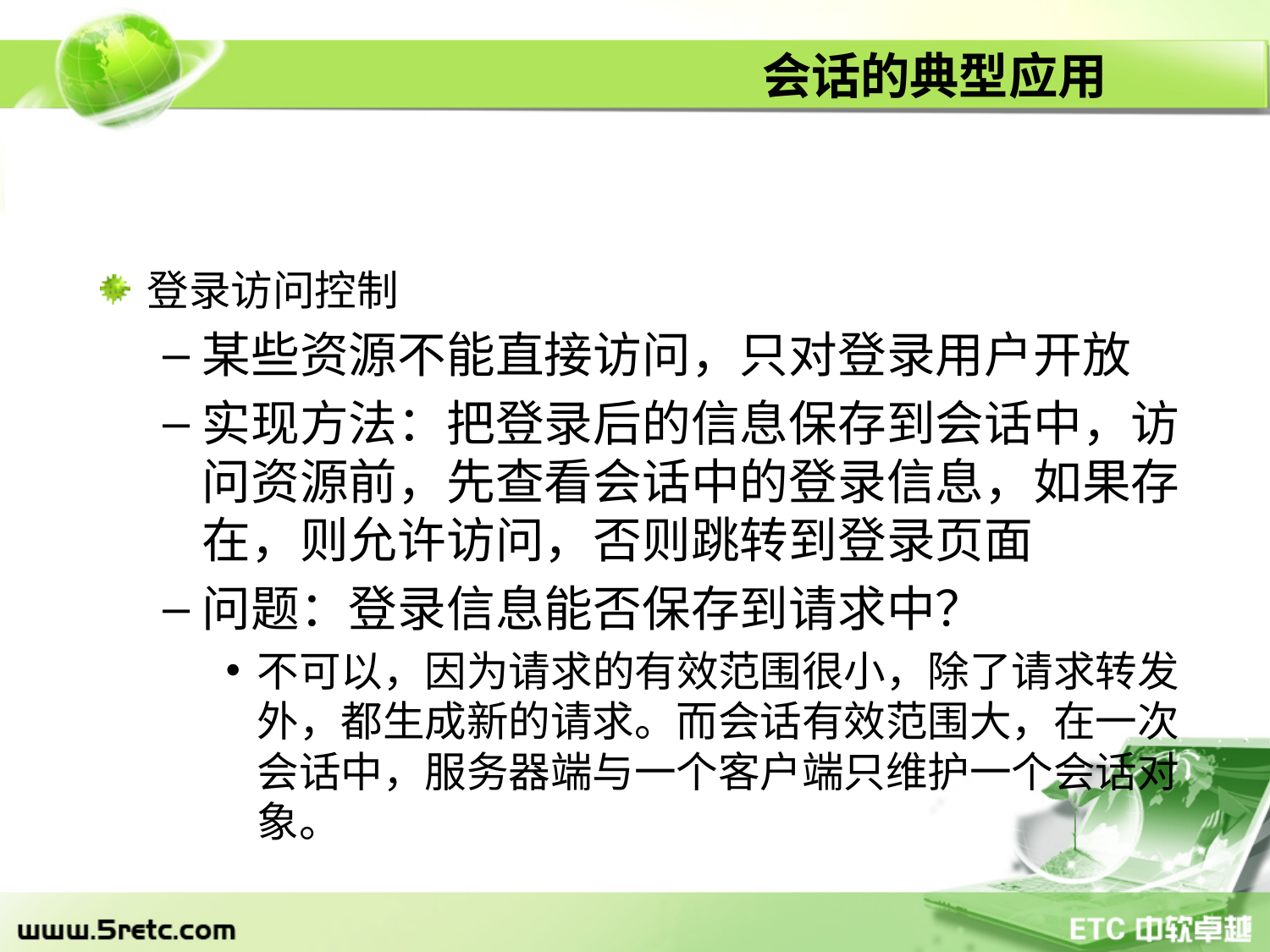

# 会话的典型应用
登录访问控制
某些资源不能直接访问，只对登录用户开放
实现方法：把登录后的信息保存到会话中，访问资源前，先查看会话中的登录信息，如果存在，则允许访问，否则跳转到登录页面
问题：登录信息能否保存到请求中？
不可以，因为请求的有效范围很小，除了请求转发外，都生成新的请求。而会话有效范围大，在一次会话中，服务器端与一个客户端只维护一个会话对象。